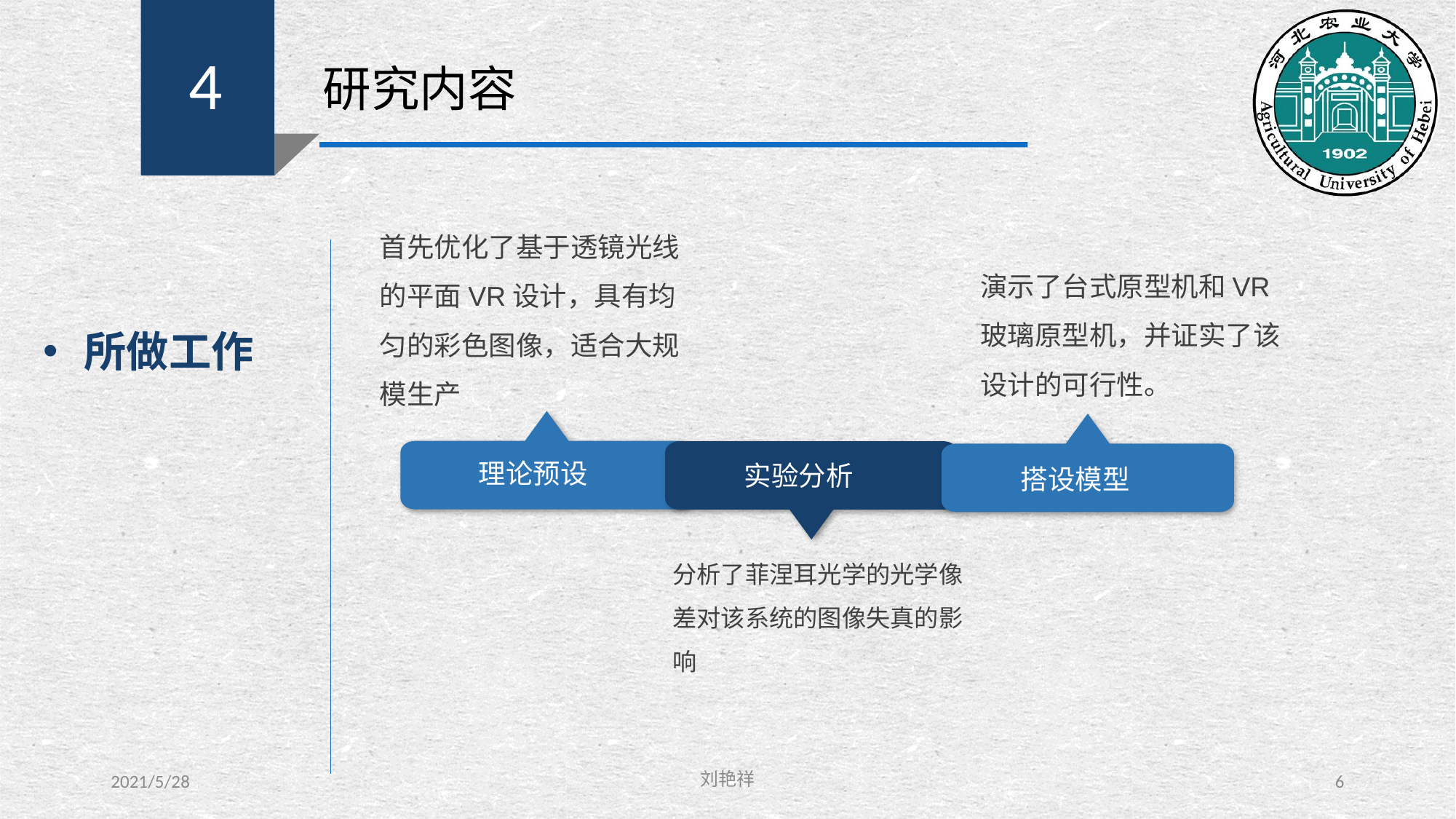

4
研究内容

首先优化了基于透镜光线的平面VR设计，具有均匀的彩色图像，适合大规模生产

所做工作

演示了台式原型机和VR玻璃原型机，并证实了该设计的可行性。

理论预设

搭设模型

实验分析
分析了菲涅耳光学的光学像差对该系统的图像失真的影响

2021/5/28
刘艳祥
6